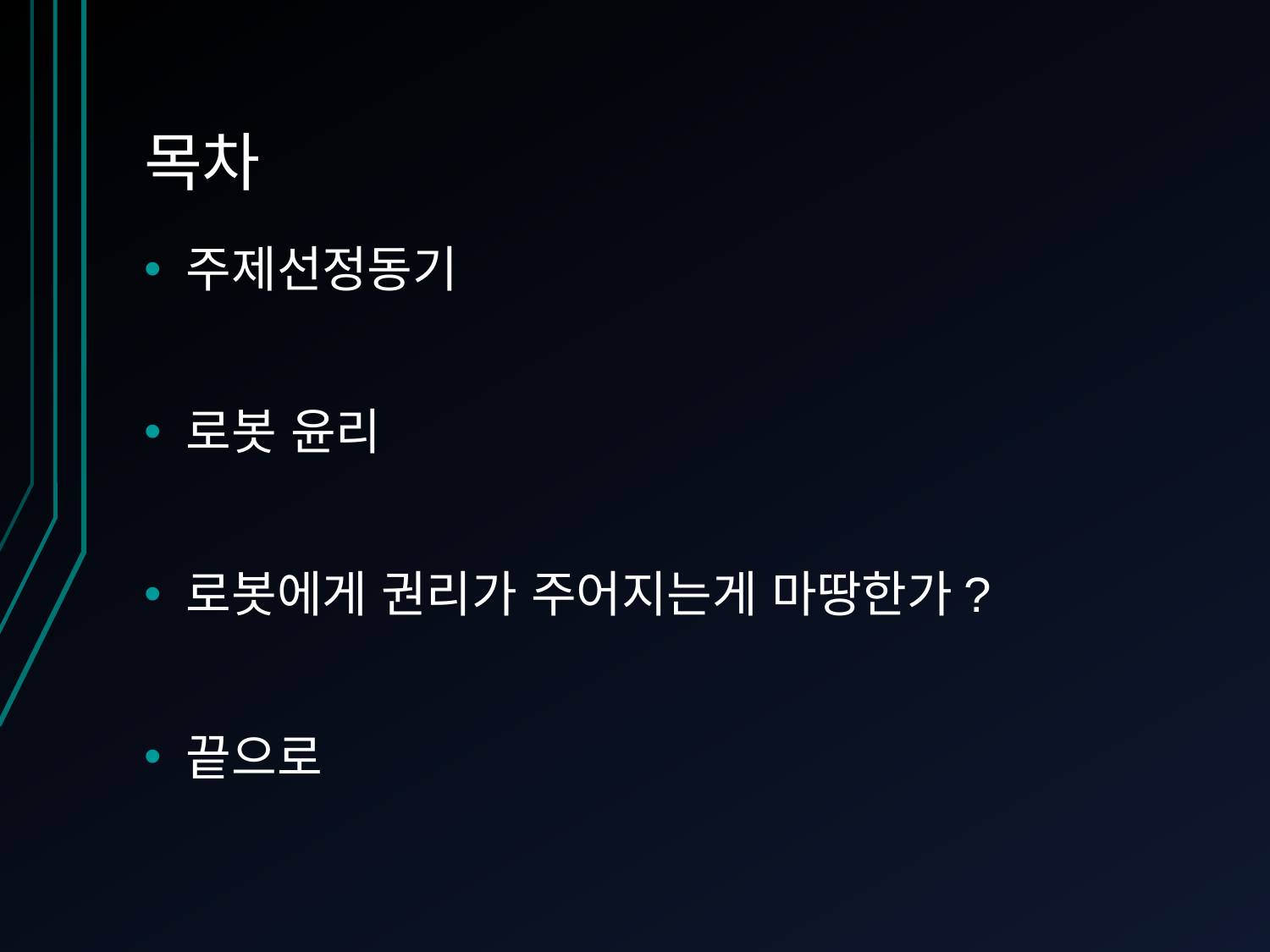

# 목차
주제선정동기

로봇 윤리

로봇에게 권리가 주어지는게 마땅한가?

끝으로